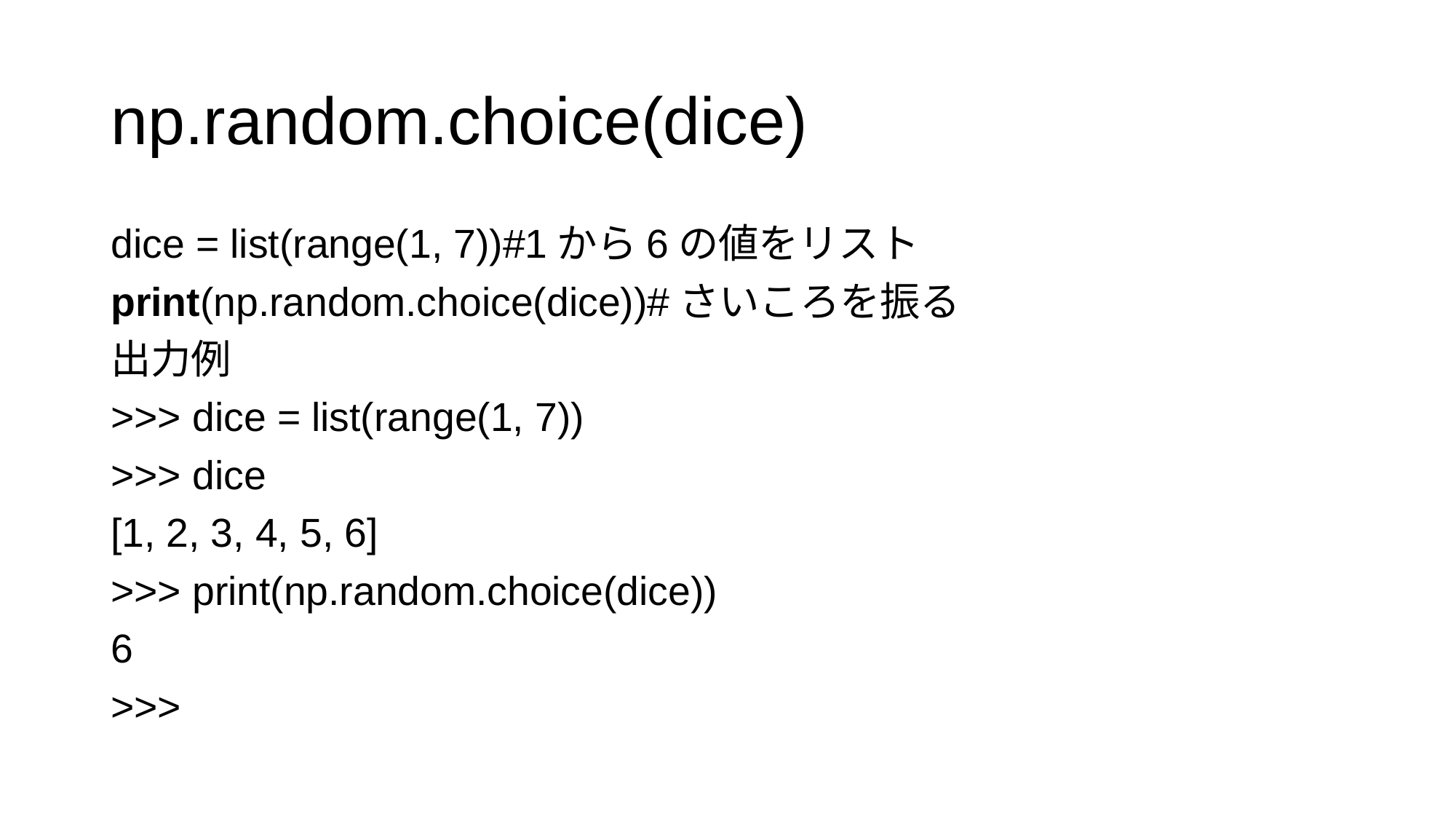

# np.random.choice(dice)
dice = list(range(1, 7))#1から6の値をリスト
print(np.random.choice(dice))#さいころを振る
出力例
>>> dice = list(range(1, 7))
>>> dice
[1, 2, 3, 4, 5, 6]
>>> print(np.random.choice(dice))
6
>>>